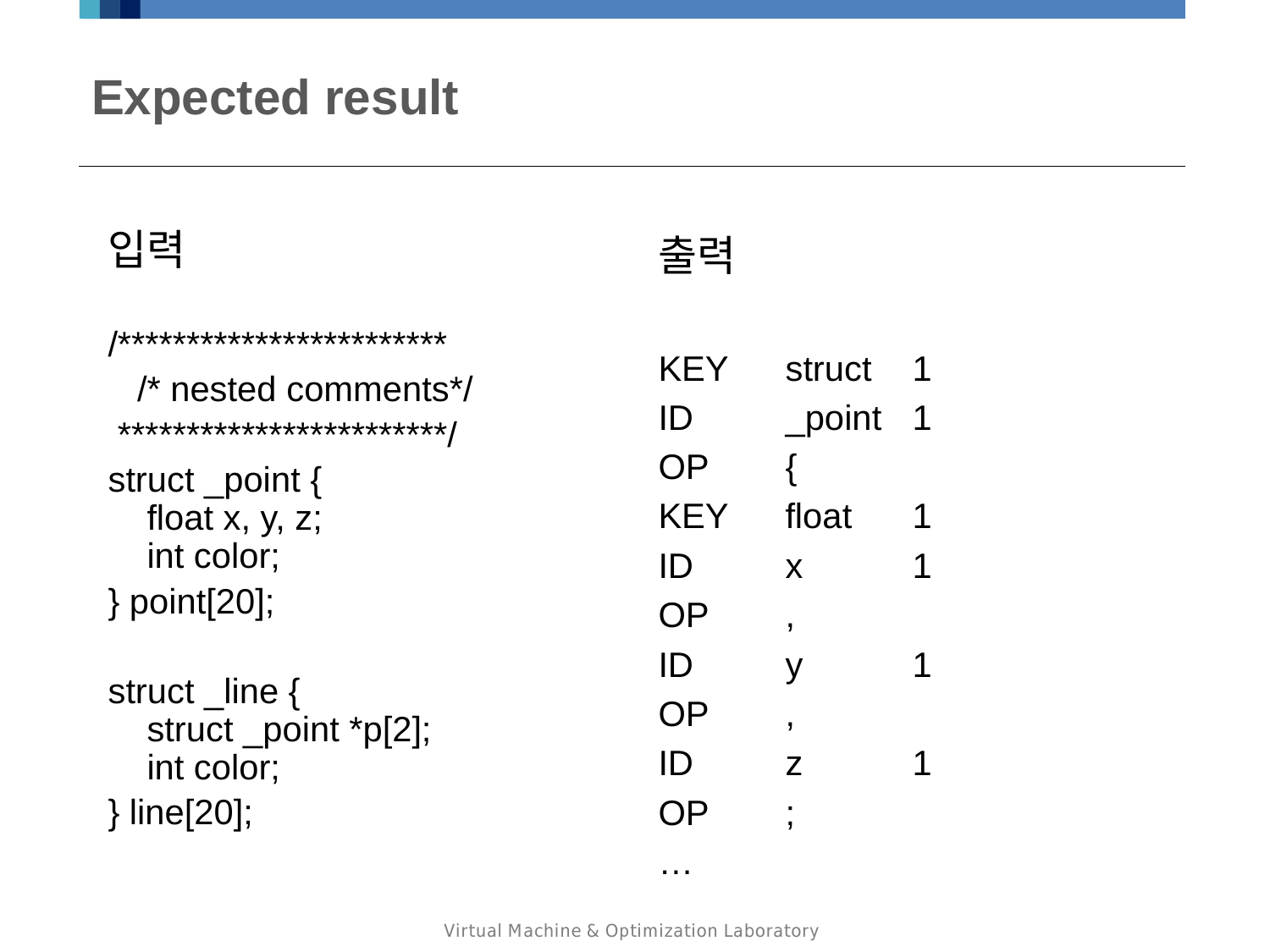

# Expected result
입력

/************************
   /* nested comments*/
 ************************/
struct _point {
    float x, y, z;
    int color;
} point[20];

struct _line {
    struct _point *p[2];
    int color;
} line[20];

출력

KEY	struct	1
ID	_point	1
OP	{
KEY	float	1
ID	x	1
OP	,
ID	y	1
OP	,
ID	z	1
OP	;
…